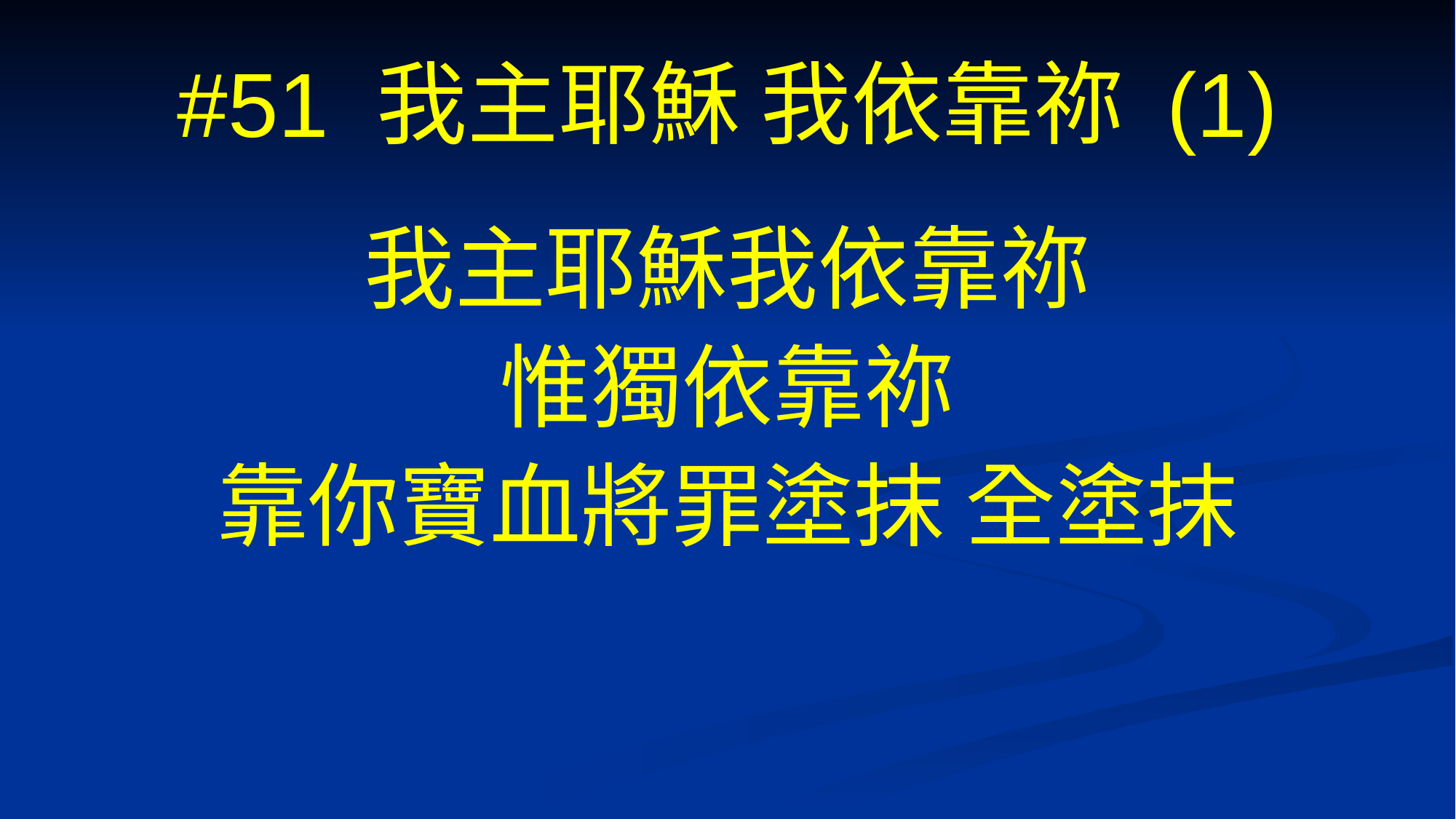

# #51 我主耶穌 我依靠祢 (1)
我主耶穌我依靠祢
惟獨依靠祢
靠你寶血將罪塗抹 全塗抹